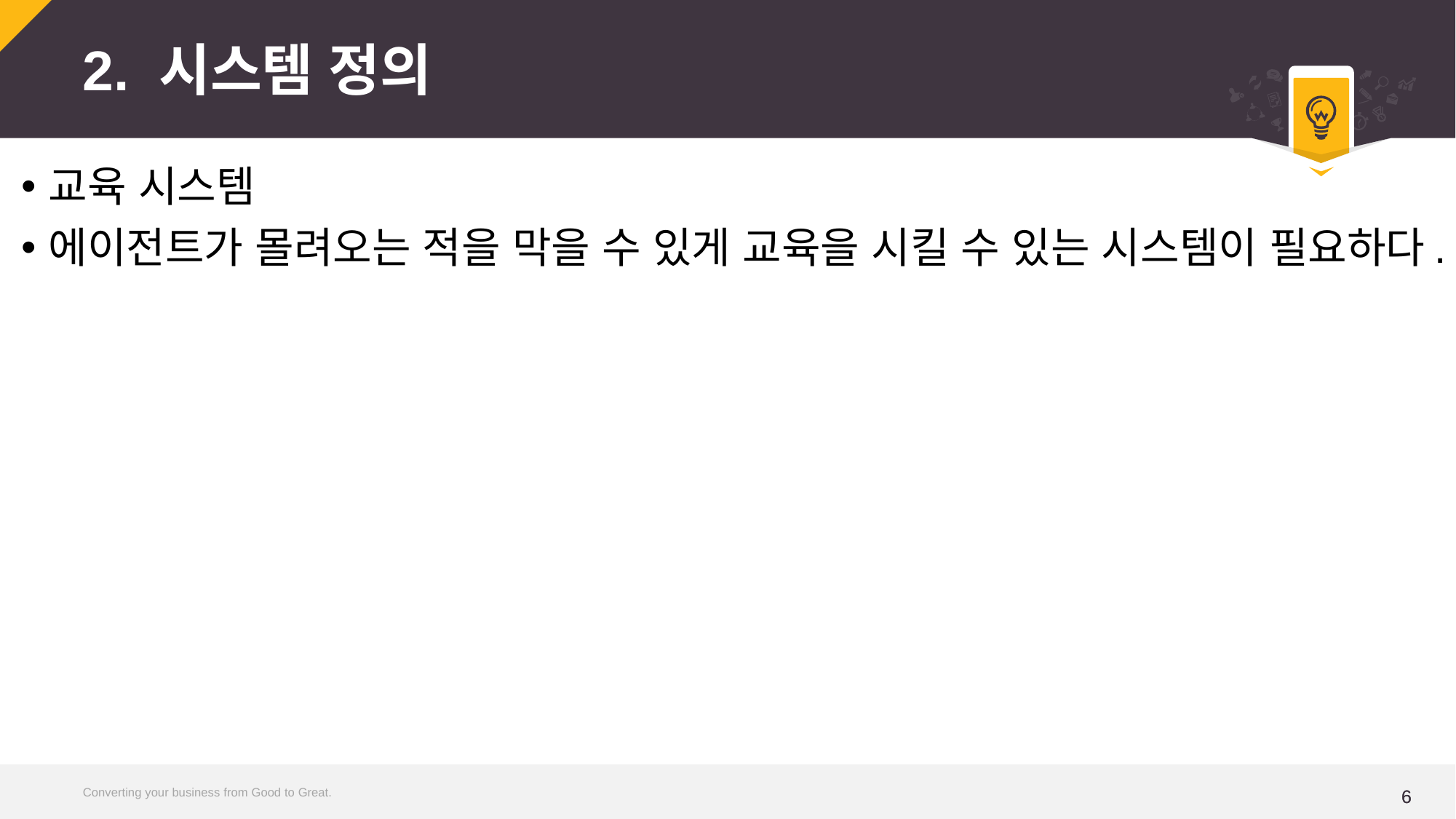

# 2. 시스템 정의

교육 시스템
에이전트가 몰려오는 적을 막을 수 있게 교육을 시킬 수 있는 시스템이 필요하다.
Converting your business from Good to Great.